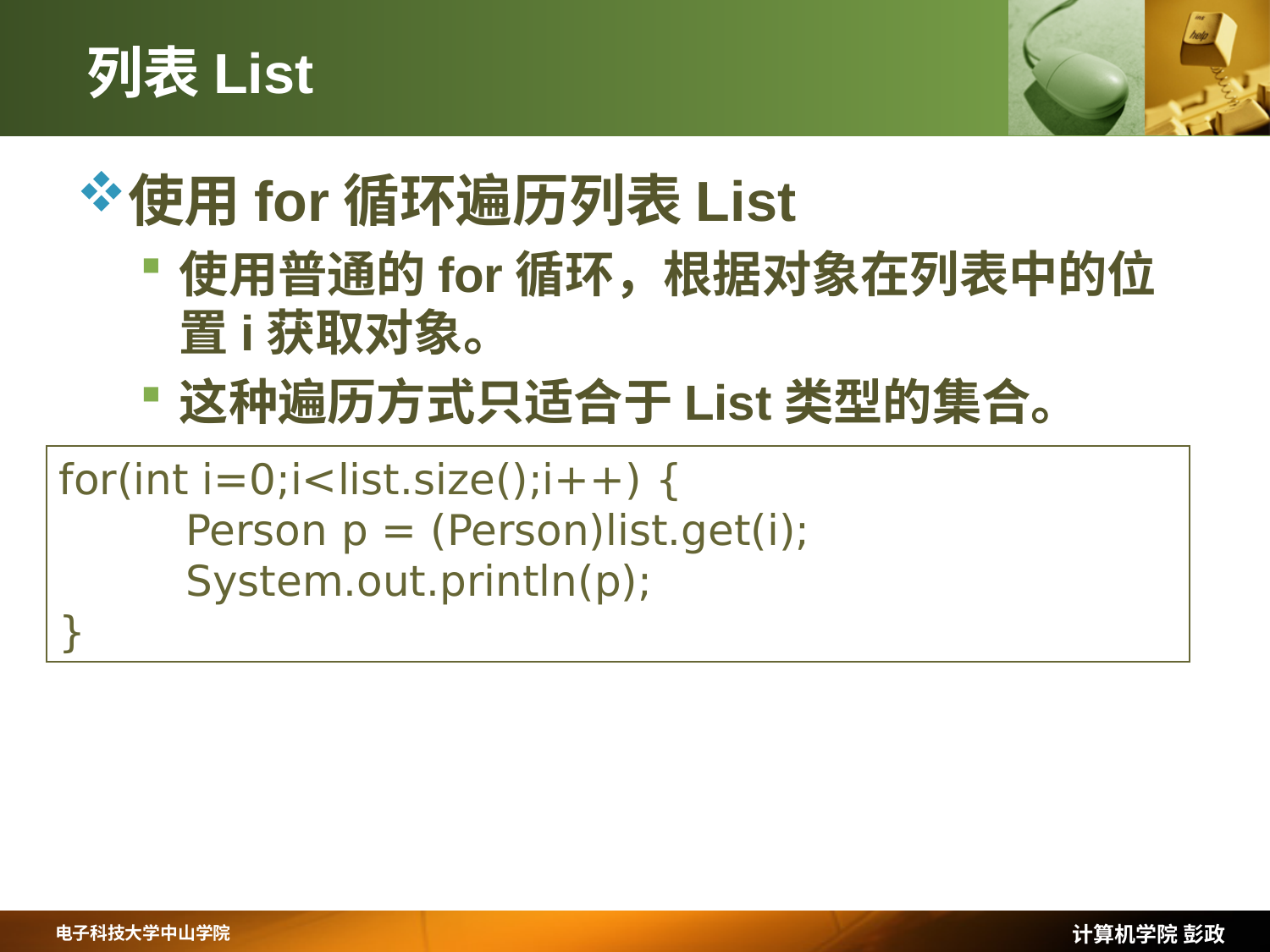

# 列表List
使用for循环遍历列表List
使用普通的for循环，根据对象在列表中的位置i获取对象。
这种遍历方式只适合于List类型的集合。
for(int i=0;i<list.size();i++) {
	Person p = (Person)list.get(i);
	System.out.println(p);
}
计算机学院 彭政
电子科技大学中山学院